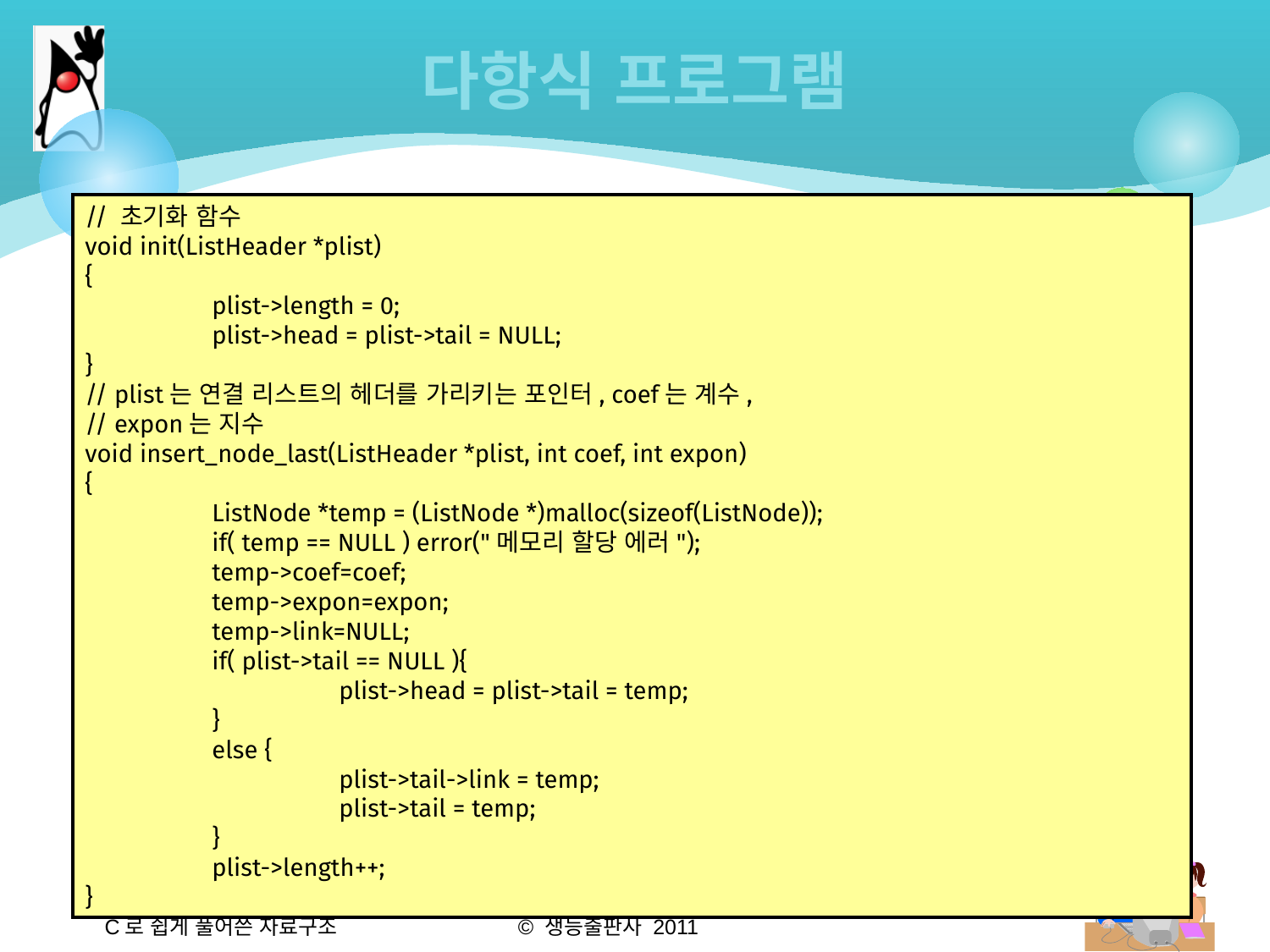

# 다항식 프로그램
// 초기화 함수
void init(ListHeader *plist)
{
	plist->length = 0;
	plist->head = plist->tail = NULL;
}
// plist는 연결 리스트의 헤더를 가리키는 포인터, coef는 계수,
// expon는 지수
void insert_node_last(ListHeader *plist, int coef, int expon)
{
	ListNode *temp = (ListNode *)malloc(sizeof(ListNode));
	if( temp == NULL ) error("메모리 할당 에러");
	temp->coef=coef;
	temp->expon=expon;
	temp->link=NULL;
	if( plist->tail == NULL ){
		plist->head = plist->tail = temp;
	}
	else {
		plist->tail->link = temp;
		plist->tail = temp;
	}
	plist->length++;
}